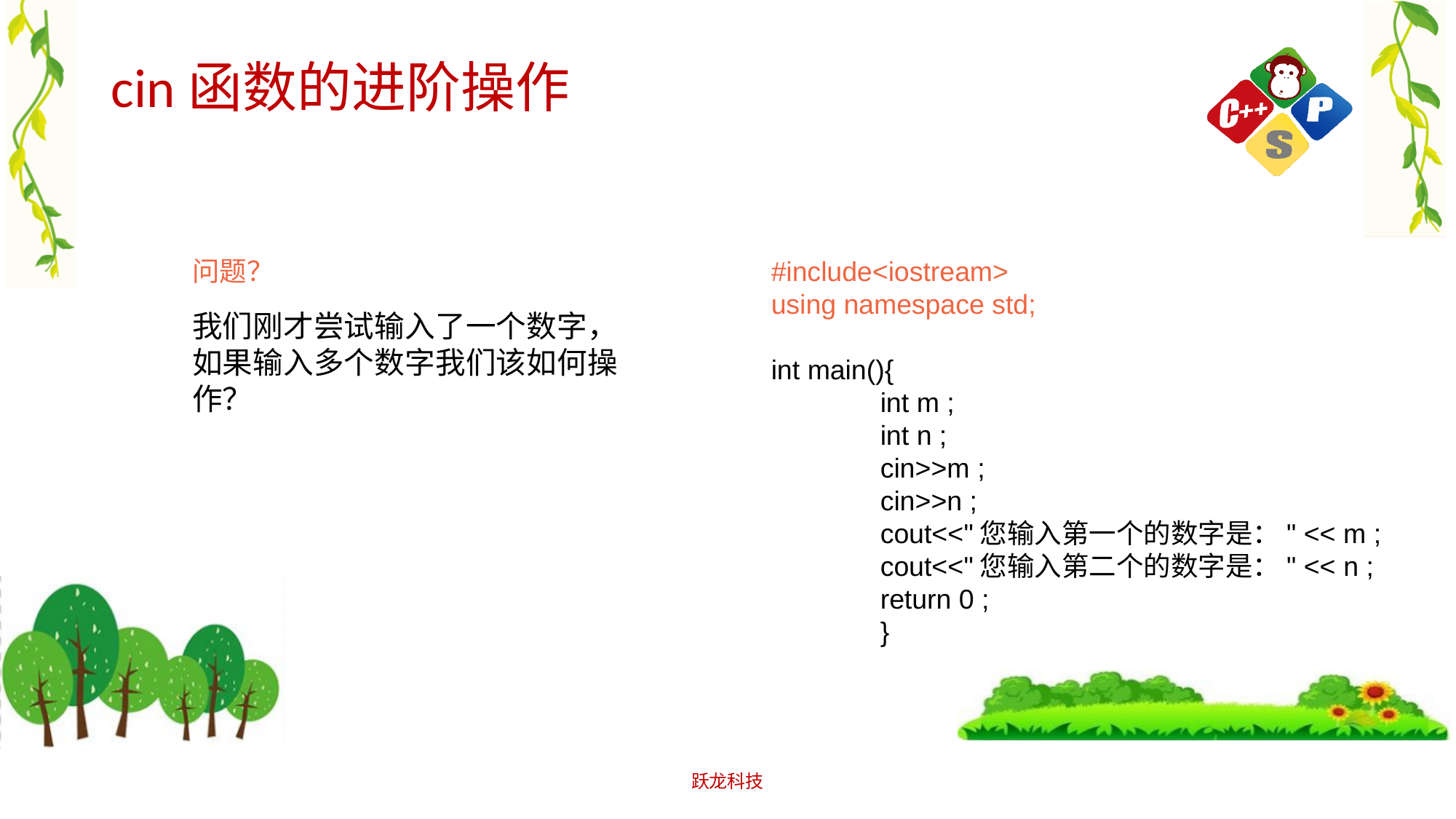

# cin函数的进阶操作
问题？
我们刚才尝试输入了一个数字，如果输入多个数字我们该如何操作？
#include<iostream>
using namespace std;

int main(){
	int m ;
	int n ;
	cin>>m ;
	cin>>n ;
	cout<<"您输入第一个的数字是：" << m ;
	cout<<"您输入第二个的数字是：" << n ;
	return 0 ;
	}
跃龙科技